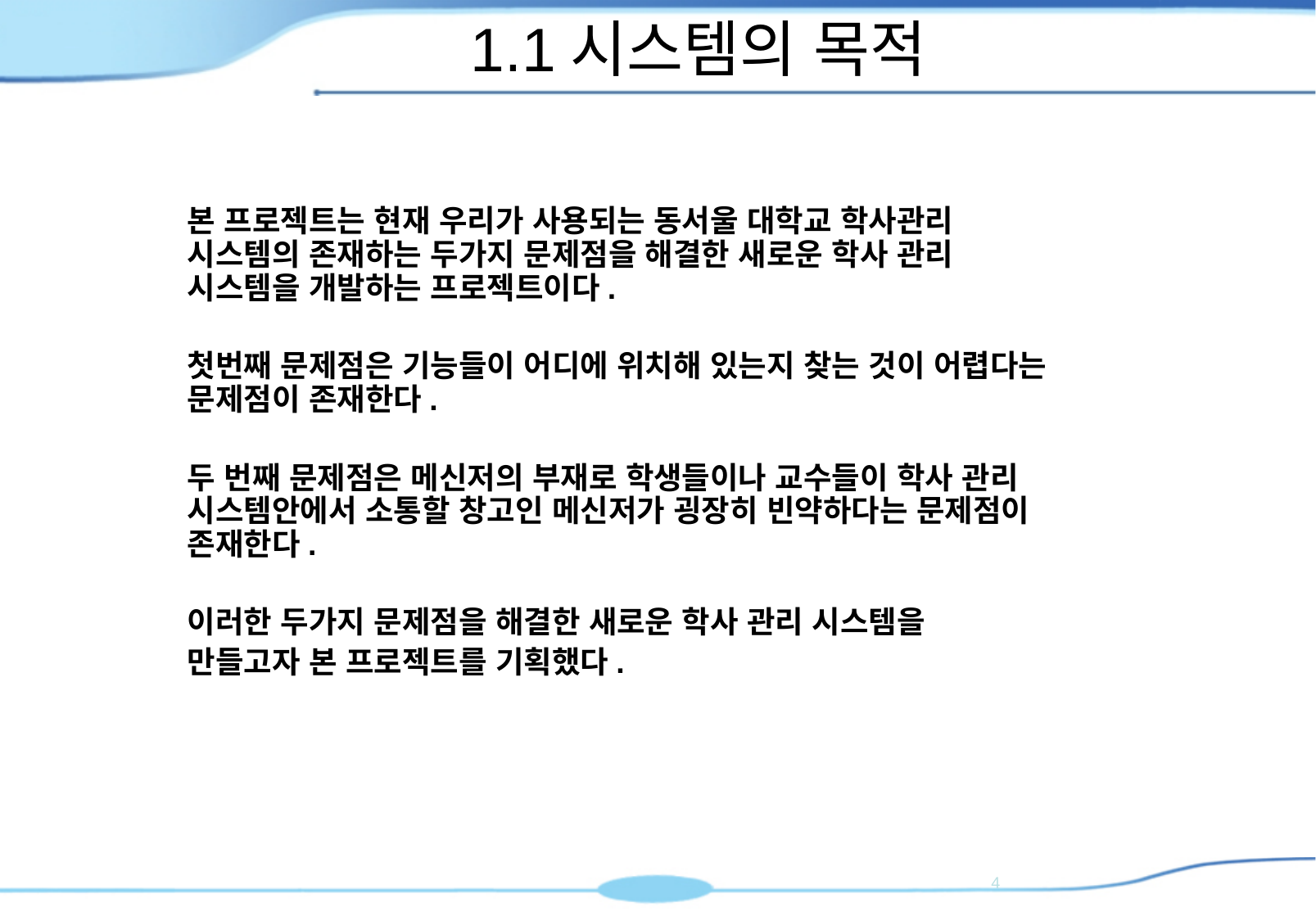

1.1시스템의 목적
본 프로젝트는 현재 우리가 사용되는 동서울 대학교 학사관리 시스템의 존재하는 두가지 문제점을 해결한 새로운 학사 관리 시스템을 개발하는 프로젝트이다.

첫번째 문제점은 기능들이 어디에 위치해 있는지 찾는 것이 어렵다는 문제점이 존재한다.

두 번째 문제점은 메신저의 부재로 학생들이나 교수들이 학사 관리 시스템안에서 소통할 창고인 메신저가 굉장히 빈약하다는 문제점이 존재한다.

이러한 두가지 문제점을 해결한 새로운 학사 관리 시스템을
만들고자 본 프로젝트를 기획했다.

4